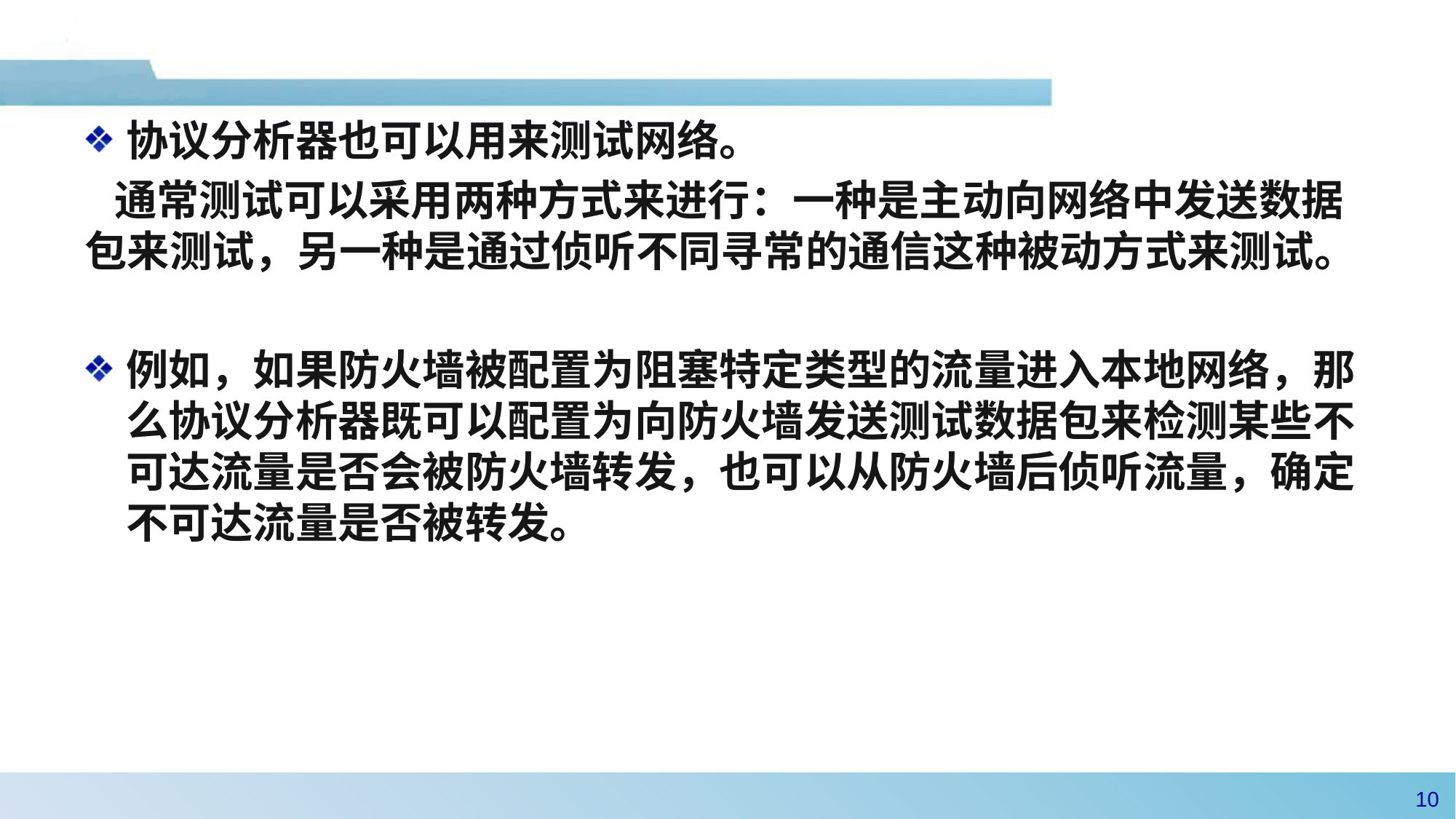

协议分析器也可以用来测试网络。
  通常测试可以采用两种方式来进行：一种是主动向网络中发送数据包来测试，另一种是通过侦听不同寻常的通信这种被动方式来测试。

例如，如果防火墙被配置为阻塞特定类型的流量进入本地网络，那么协议分析器既可以配置为向防火墙发送测试数据包来检测某些不可达流量是否会被防火墙转发，也可以从防火墙后侦听流量，确定不可达流量是否被转发。

10